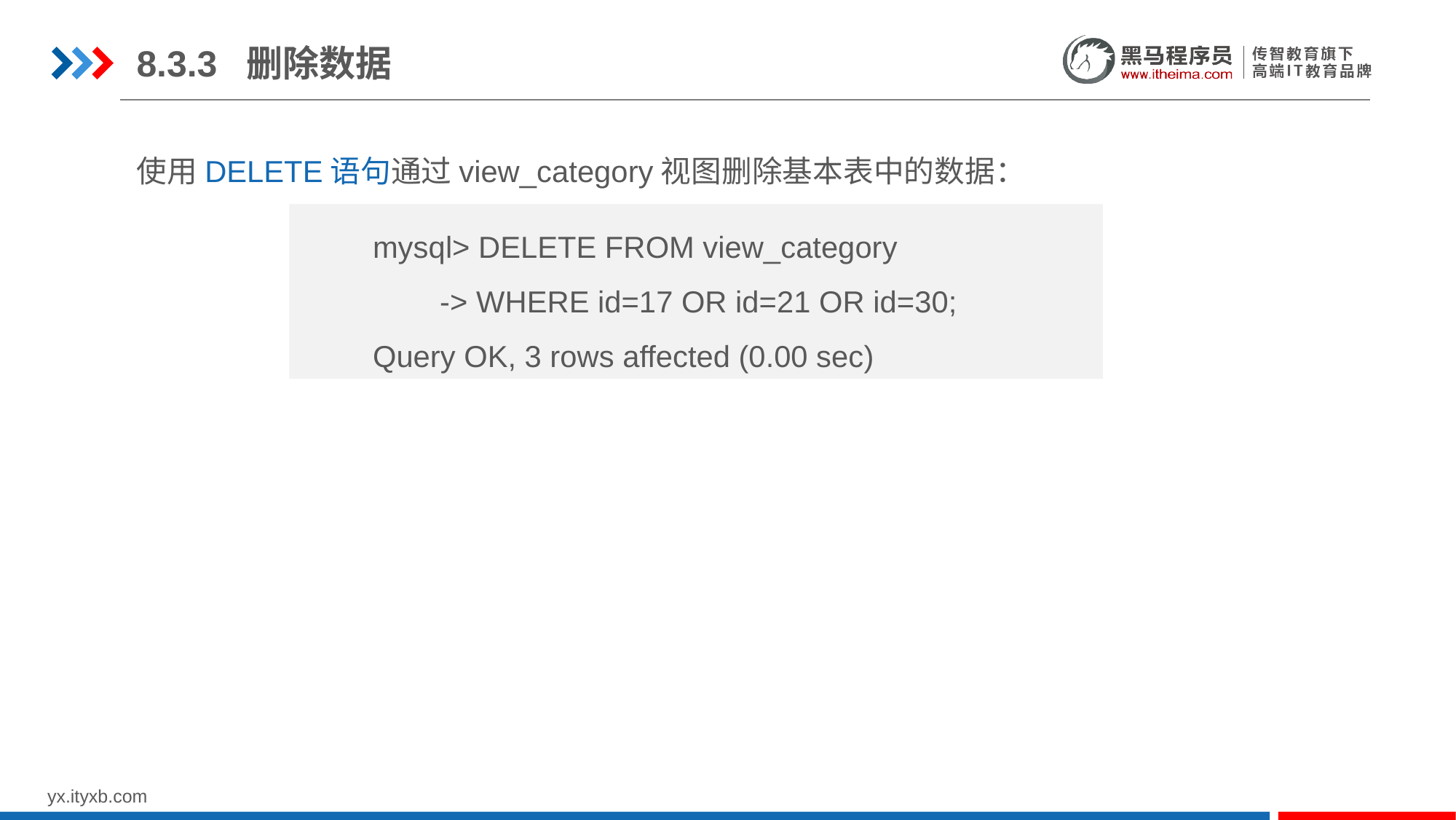

8.3.3  删除数据
使用DELETE语句通过view_category视图删除基本表中的数据：
mysql> DELETE FROM view_category
        -> WHERE id=17 OR id=21 OR id=30;
Query OK, 3 rows affected (0.00 sec)